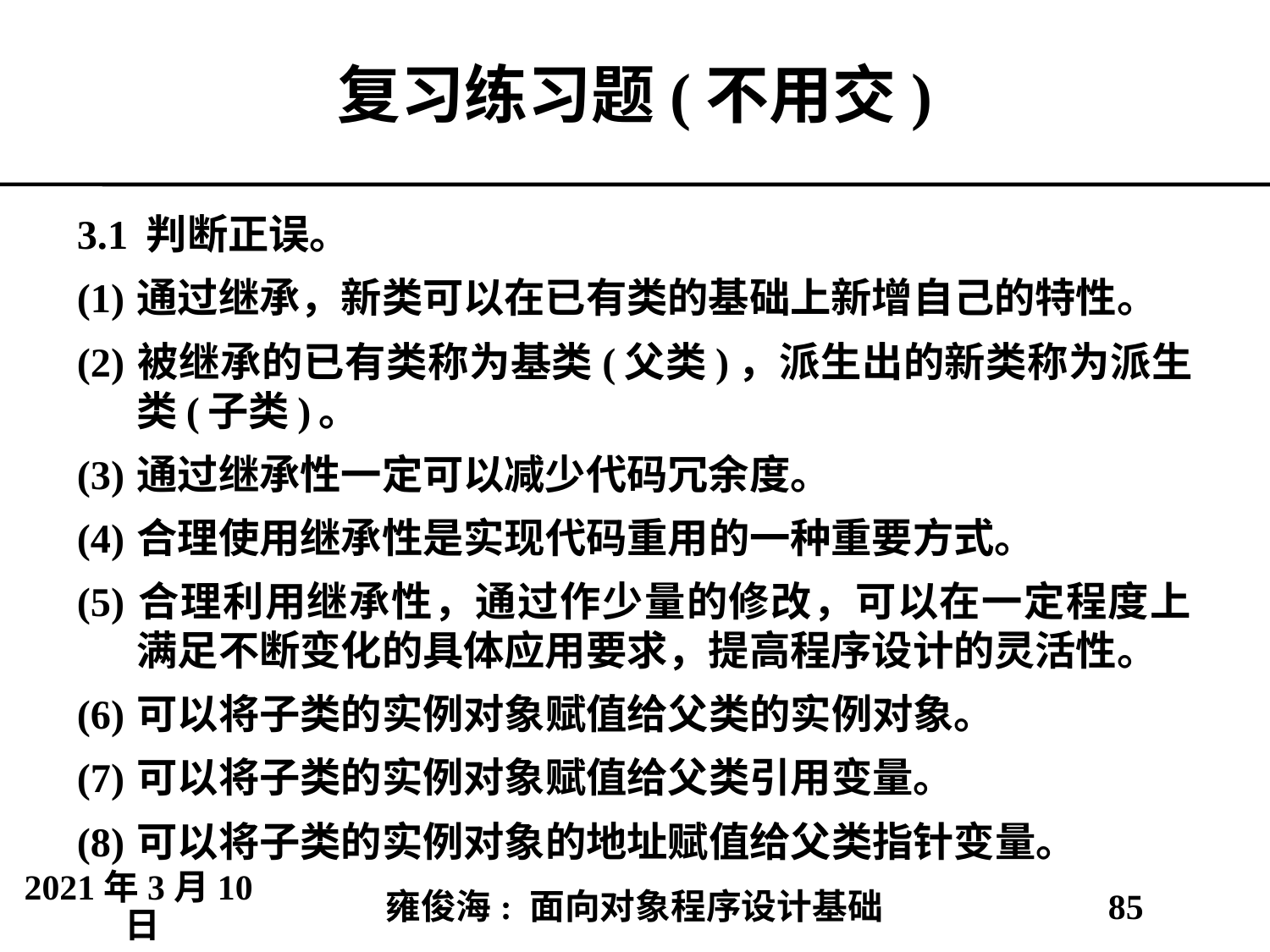

# 复习练习题(不用交)

3.1 判断正误。
(1)	通过继承，新类可以在已有类的基础上新增自己的特性。
(2)	被继承的已有类称为基类(父类)，派生出的新类称为派生类(子类)。
(3)	通过继承性一定可以减少代码冗余度。
(4)	合理使用继承性是实现代码重用的一种重要方式。
(5)	合理利用继承性，通过作少量的修改，可以在一定程度上满足不断变化的具体应用要求，提高程序设计的灵活性。
(6)	可以将子类的实例对象赋值给父类的实例对象。
(7)	可以将子类的实例对象赋值给父类引用变量。
(8)	可以将子类的实例对象的地址赋值给父类指针变量。
2021年3月10日
雍俊海: 面向对象程序设计基础
85